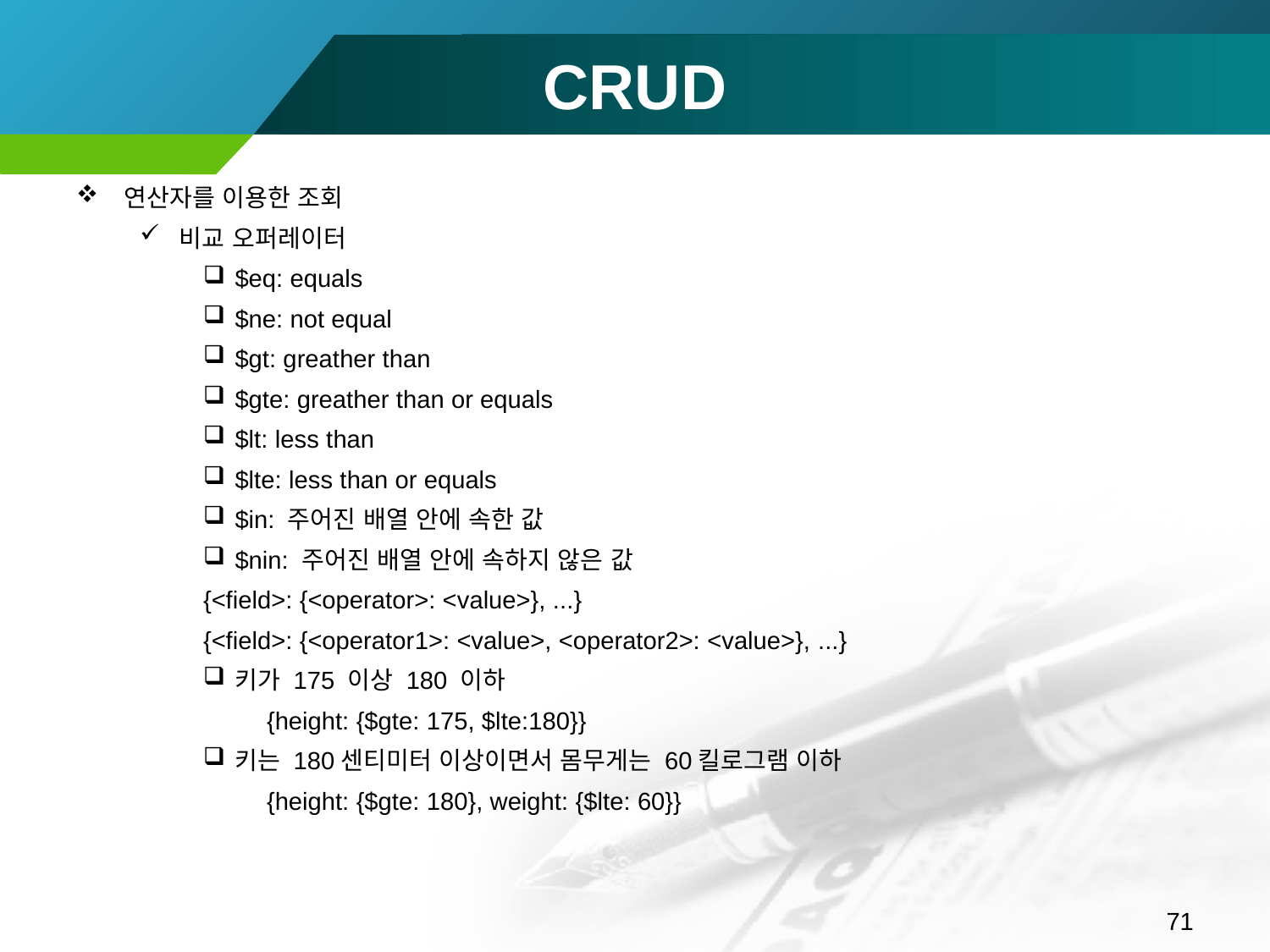

# CRUD
연산자를 이용한 조회
비교 오퍼레이터
$eq: equals
$ne: not equal
$gt: greather than
$gte: greather than or equals
$lt: less than
$lte: less than or equals
$in: 주어진 배열 안에 속한 값
$nin: 주어진 배열 안에 속하지 않은 값
{<field>: {<operator>: <value>}, ...}
{<field>: {<operator1>: <value>, <operator2>: <value>}, ...}
키가 175 이상 180 이하
{height: {$gte: 175, $lte:180}}
키는 180센티미터 이상이면서 몸무게는 60킬로그램 이하
{height: {$gte: 180}, weight: {$lte: 60}}

71